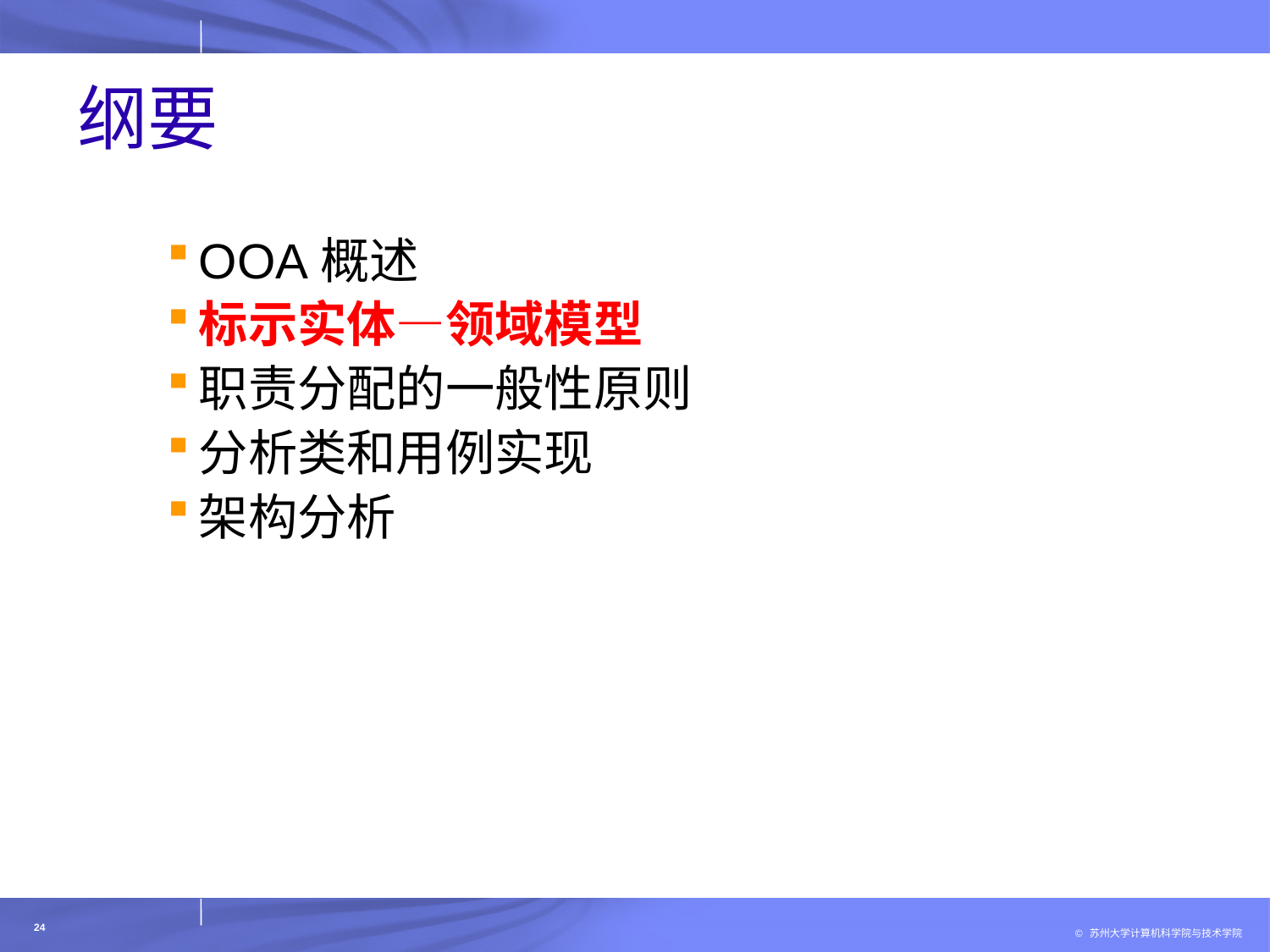

# 纲要
OOA概述
标示实体—领域模型
职责分配的一般性原则
分析类和用例实现
架构分析

24